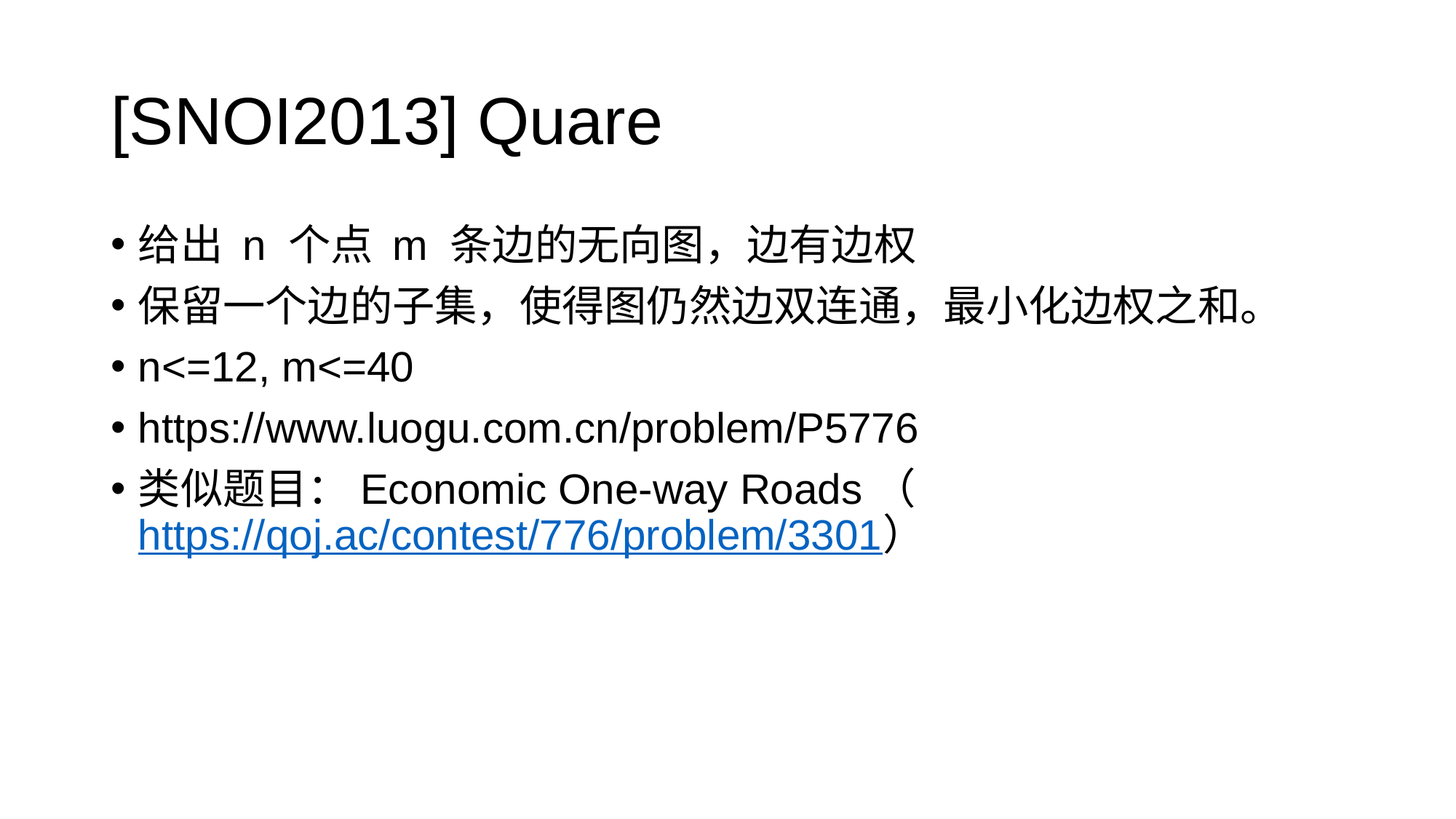

# [SNOI2013] Quare
给出 n 个点 m 条边的无向图，边有边权
保留一个边的子集，使得图仍然边双连通，最小化边权之和。
n<=12, m<=40
https://www.luogu.com.cn/problem/P5776
类似题目：Economic One-way Roads（https://qoj.ac/contest/776/problem/3301）